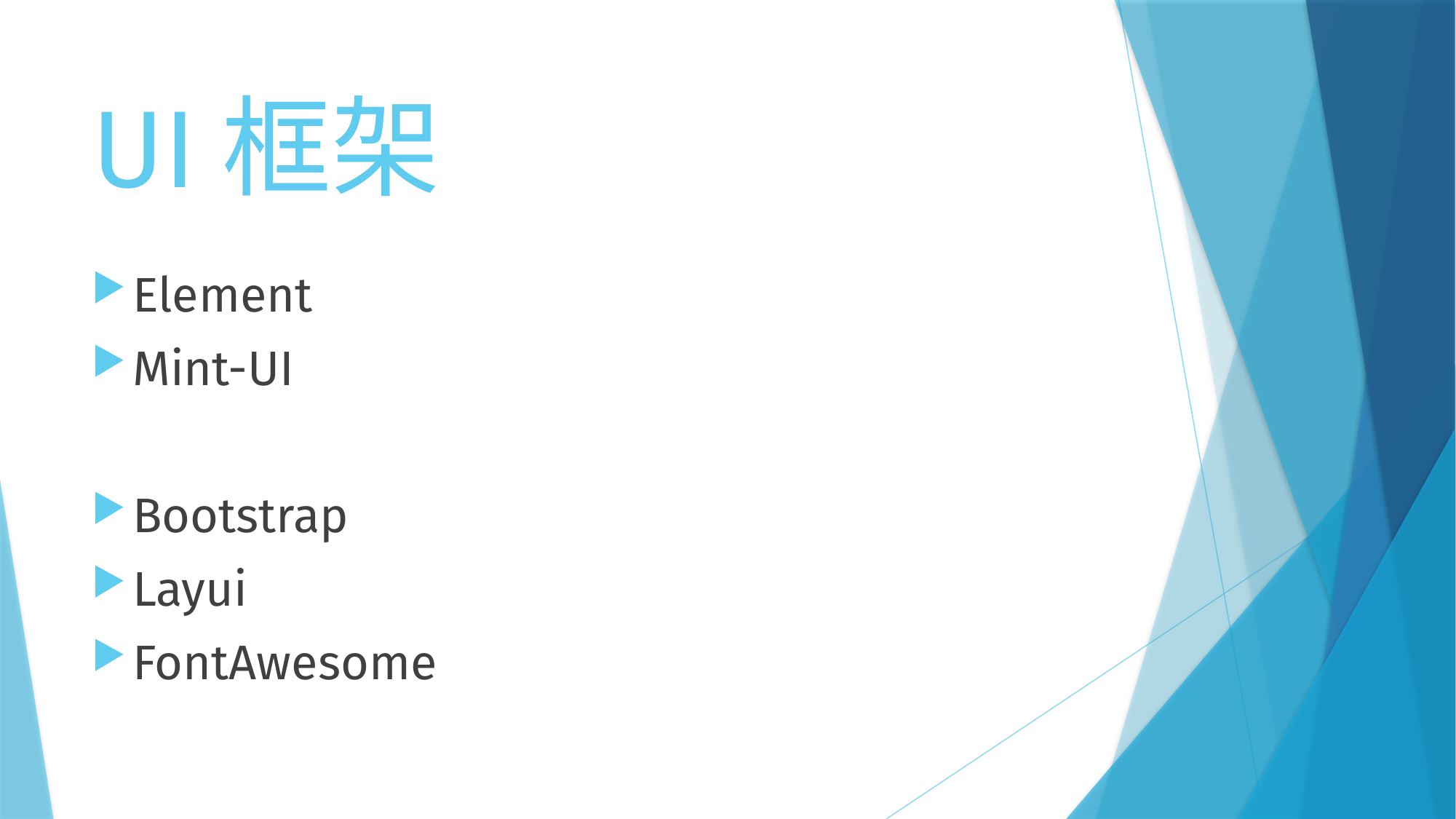

# UI框架
Element
Mint-UI

Bootstrap
Layui
FontAwesome